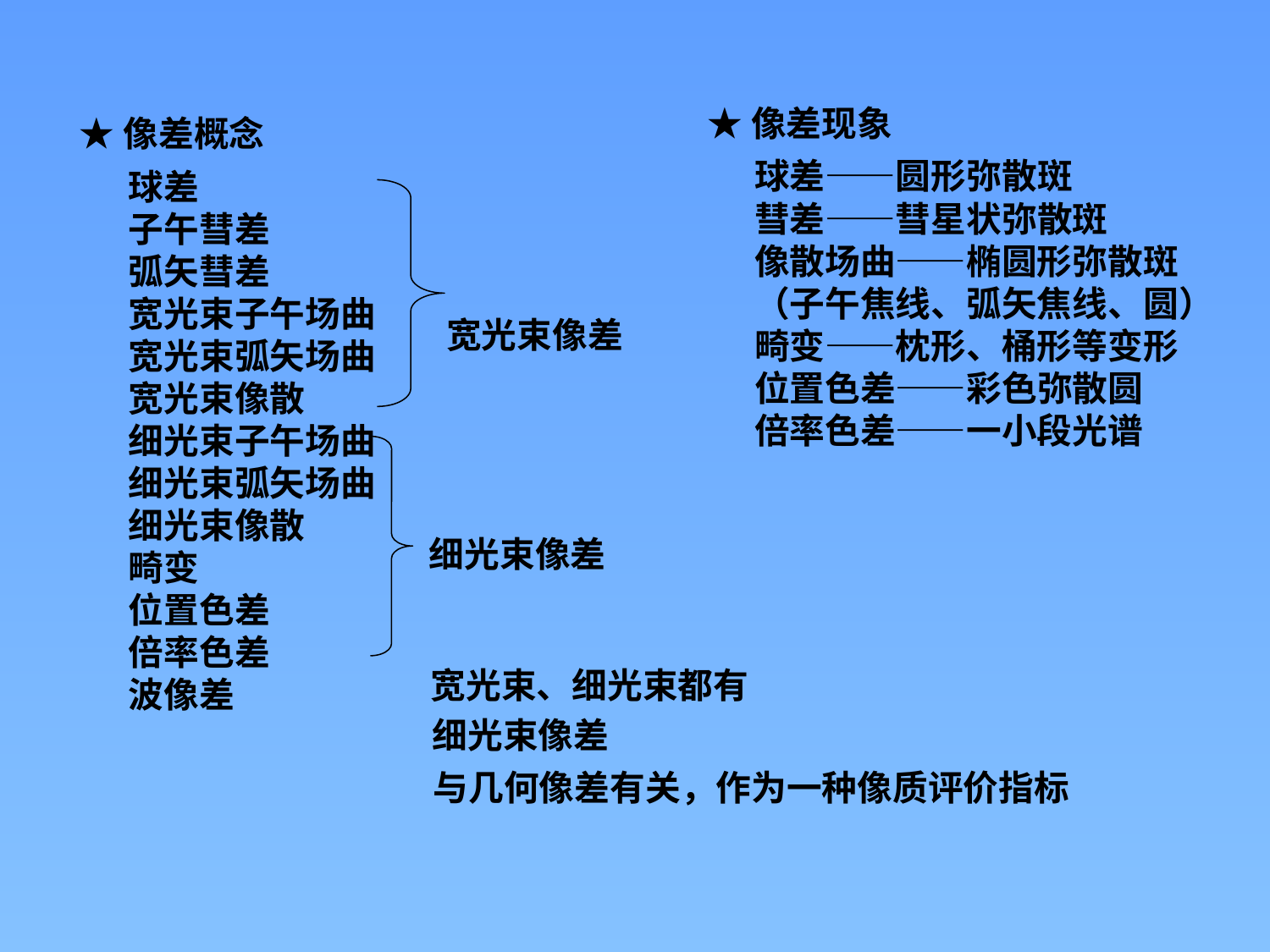

★像差现象
★像差概念
球差——圆形弥散斑
彗差——彗星状弥散斑
像散场曲——椭圆形弥散斑
（子午焦线、弧矢焦线、圆）
畸变——枕形、桶形等变形
位置色差——彩色弥散圆
倍率色差——一小段光谱
球差
子午彗差
弧矢彗差
宽光束子午场曲
宽光束弧矢场曲
宽光束像散
细光束子午场曲
细光束弧矢场曲
细光束像散
畸变
位置色差
倍率色差
波像差

宽光束像差

细光束像差
宽光束、细光束都有
细光束像差
与几何像差有关，作为一种像质评价指标